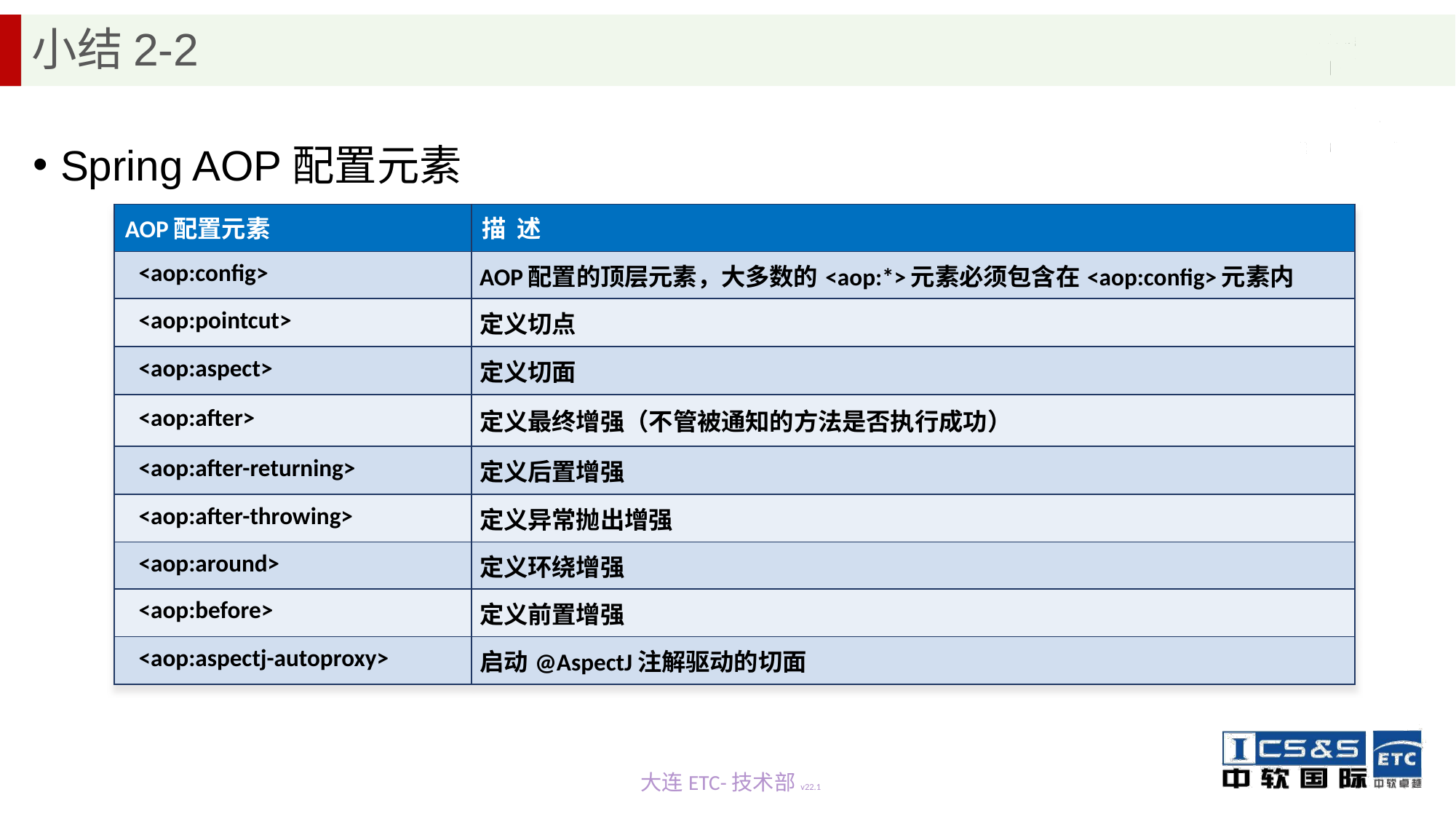

# 小结2-2
Spring AOP配置元素
| AOP配置元素 | 描 述 |
| --- | --- |
| <aop:config> | AOP配置的顶层元素，大多数的<aop:\*>元素必须包含在<aop:config>元素内 |
| <aop:pointcut> | 定义切点 |
| <aop:aspect> | 定义切面 |
| <aop:after> | 定义最终增强（不管被通知的方法是否执行成功） |
| <aop:after-returning> | 定义后置增强 |
| <aop:after-throwing> | 定义异常抛出增强 |
| <aop:around> | 定义环绕增强 |
| <aop:before> | 定义前置增强 |
| <aop:aspectj-autoproxy> | 启动@AspectJ注解驱动的切面 |